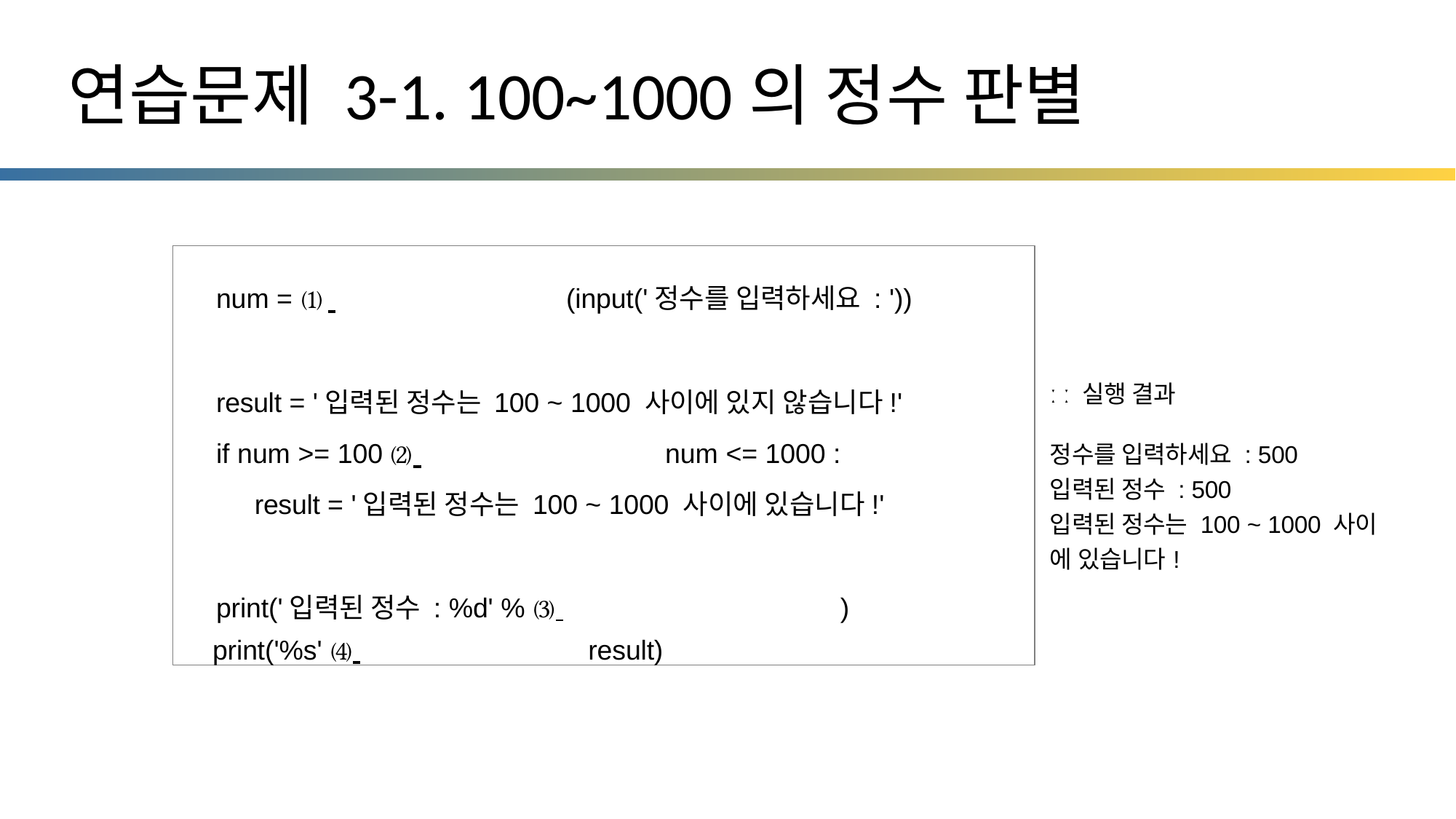

# 연습문제 3-1. 100~1000의 정수 판별

num = ⑴ 	(input('정수를 입력하세요 : '))

result = '입력된 정수는 100 ~ 1000 사이에 있지 않습니다!'
if num >= 100 ⑵ 	num <= 1000 :
result = '입력된 정수는 100 ~ 1000 사이에 있습니다!'

print('입력된 정수 : %d' % ⑶ 	)
print('%s' ⑷ 	result)
| ː ː 실행 결과 |
| --- |
| 정수를 입력하세요 : 500 입력된 정수 : 500 입력된 정수는 100 ~ 1000 사이 에 있습니다! |